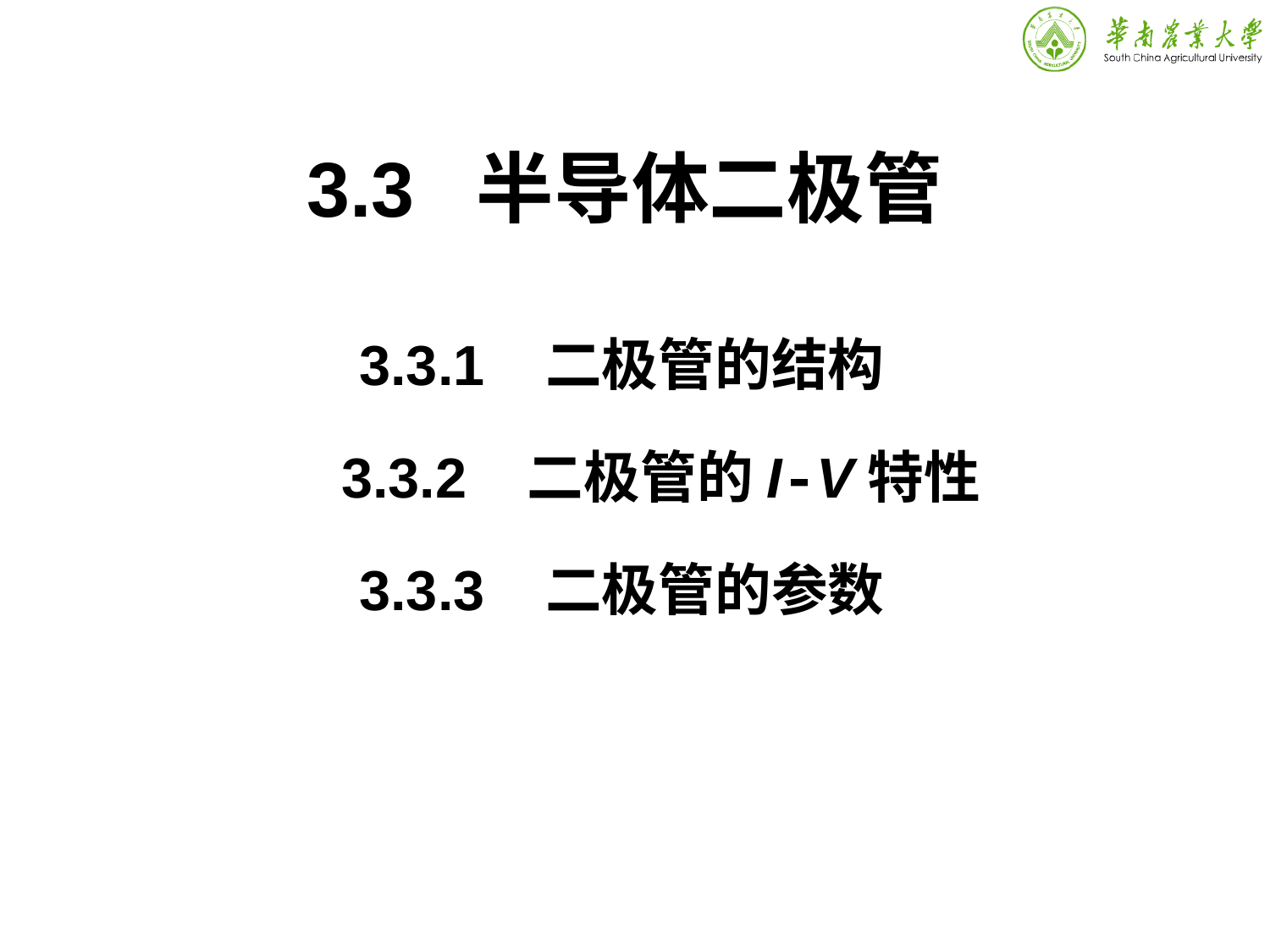

# 3.3  半导体二极管
3.3.1   二极管的结构
     3.3.2   二极管的I-V特性
3.3.3   二极管的参数